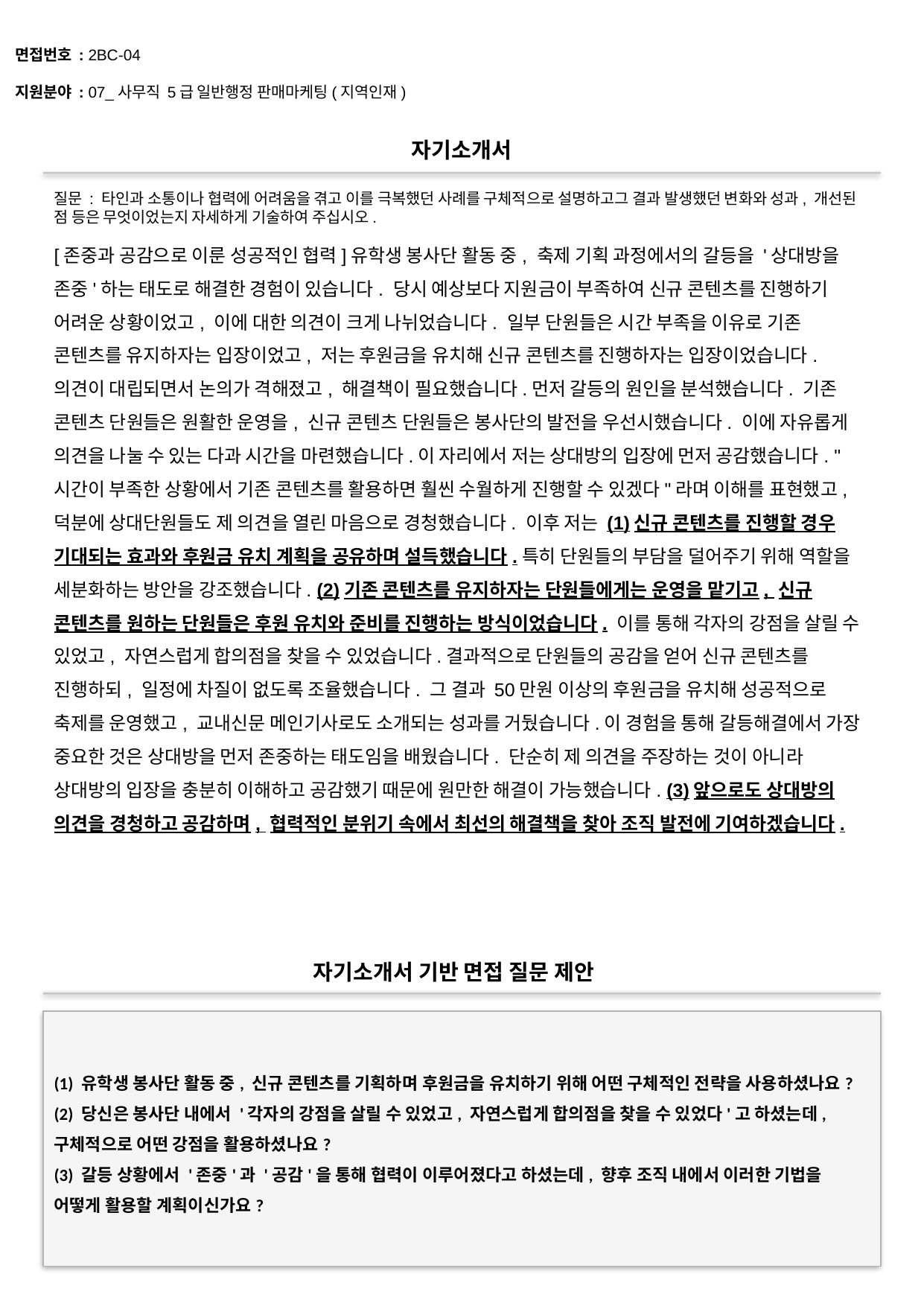

면접번호 : 2BC-04

지원분야 : 07_사무직 5급 일반행정 판매마케팅(지역인재)
#

자기소개서

질문 : 타인과 소통이나 협력에 어려움을 겪고 이를 극복했던 사례를 구체적으로 설명하고그 결과 발생했던 변화와 성과, 개선된 점 등은 무엇이었는지 자세하게 기술하여 주십시오.

[존중과 공감으로 이룬 성공적인 협력]유학생 봉사단 활동 중, 축제 기획 과정에서의 갈등을 '상대방을 존중'하는 태도로 해결한 경험이 있습니다. 당시 예상보다 지원금이 부족하여 신규 콘텐츠를 진행하기 어려운 상황이었고, 이에 대한 의견이 크게 나뉘었습니다. 일부 단원들은 시간 부족을 이유로 기존 콘텐츠를 유지하자는 입장이었고, 저는 후원금을 유치해 신규 콘텐츠를 진행하자는 입장이었습니다. 의견이 대립되면서 논의가 격해졌고, 해결책이 필요했습니다.먼저 갈등의 원인을 분석했습니다. 기존 콘텐츠 단원들은 원활한 운영을, 신규 콘텐츠 단원들은 봉사단의 발전을 우선시했습니다. 이에 자유롭게 의견을 나눌 수 있는 다과 시간을 마련했습니다.이 자리에서 저는 상대방의 입장에 먼저 공감했습니다. "시간이 부족한 상황에서 기존 콘텐츠를 활용하면 훨씬 수월하게 진행할 수 있겠다"라며 이해를 표현했고, 덕분에 상대단원들도 제 의견을 열린 마음으로 경청했습니다. 이후 저는 (1)신규 콘텐츠를 진행할 경우 기대되는 효과와 후원금 유치 계획을 공유하며 설득했습니다.특히 단원들의 부담을 덜어주기 위해 역할을 세분화하는 방안을 강조했습니다. (2)기존 콘텐츠를 유지하자는 단원들에게는 운영을 맡기고, 신규 콘텐츠를 원하는 단원들은 후원 유치와 준비를 진행하는 방식이었습니다. 이를 통해 각자의 강점을 살릴 수 있었고, 자연스럽게 합의점을 찾을 수 있었습니다.결과적으로 단원들의 공감을 얻어 신규 콘텐츠를 진행하되, 일정에 차질이 없도록 조율했습니다. 그 결과 50만원 이상의 후원금을 유치해 성공적으로 축제를 운영했고, 교내신문 메인기사로도 소개되는 성과를 거뒀습니다.이 경험을 통해 갈등해결에서 가장 중요한 것은 상대방을 먼저 존중하는 태도임을 배웠습니다. 단순히 제 의견을 주장하는 것이 아니라 상대방의 입장을 충분히 이해하고 공감했기 때문에 원만한 해결이 가능했습니다. (3)앞으로도 상대방의 의견을 경청하고 공감하며, 협력적인 분위기 속에서 최선의 해결책을 찾아 조직 발전에 기여하겠습니다.

자기소개서 기반 면접 질문 제안

(1) 유학생 봉사단 활동 중, 신규 콘텐츠를 기획하며 후원금을 유치하기 위해 어떤 구체적인 전략을 사용하셨나요?
(2) 당신은 봉사단 내에서 '각자의 강점을 살릴 수 있었고, 자연스럽게 합의점을 찾을 수 있었다'고 하셨는데, 구체적으로 어떤 강점을 활용하셨나요?
(3) 갈등 상황에서 '존중'과 '공감'을 통해 협력이 이루어졌다고 하셨는데, 향후 조직 내에서 이러한 기법을 어떻게 활용할 계획이신가요?